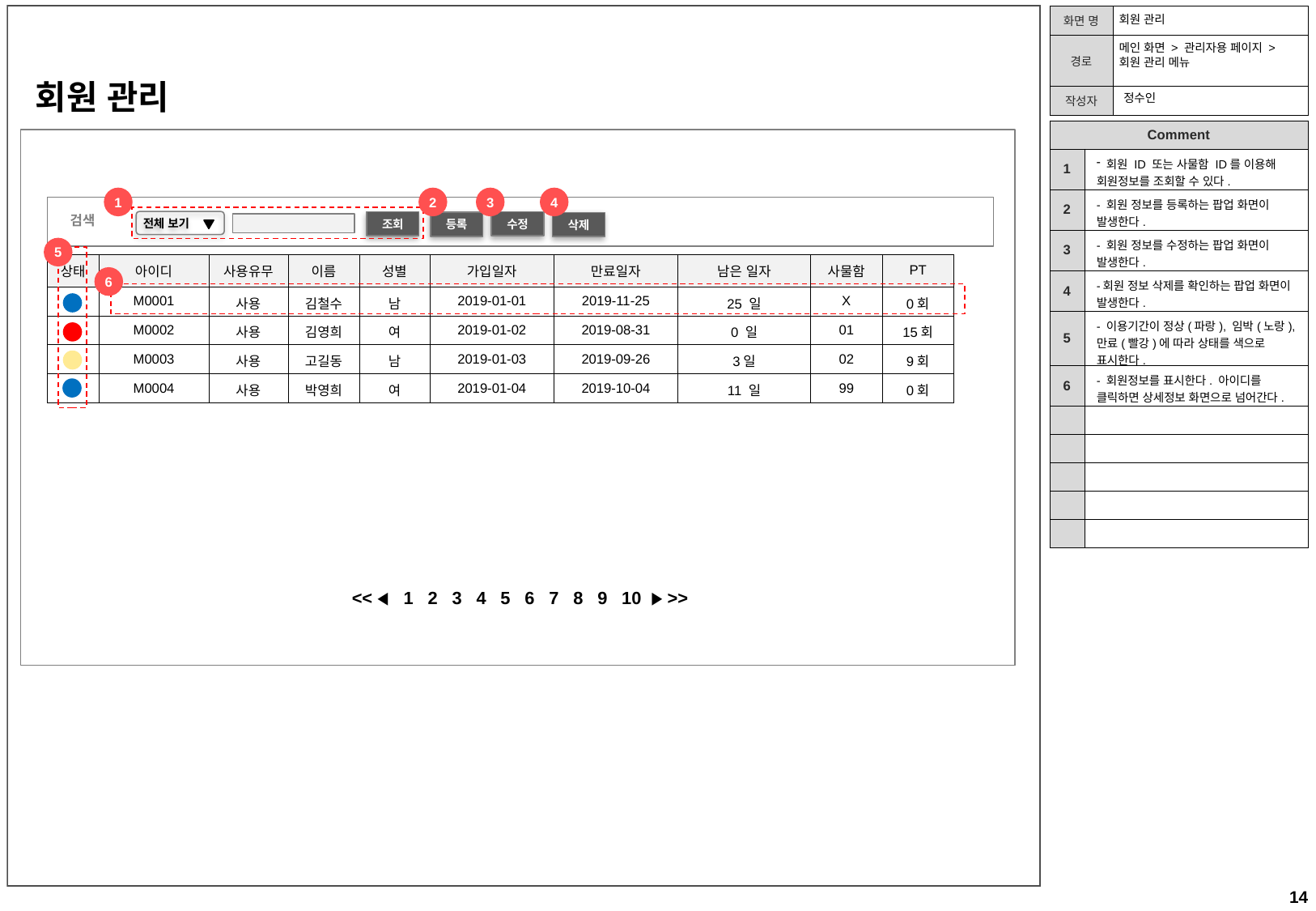

회원 관리
메인 화면 > 관리자용 페이지 >회원 관리 메뉴
회원 관리
정수인
| Comment |  |
| --- | --- |
| 1 | 회원 ID 또는 사물함 ID를 이용해 회원정보를 조회할 수 있다. |
| 2 | - 회원 정보를 등록하는 팝업 화면이 발생한다. |
| 3 | - 회원 정보를 수정하는 팝업 화면이 발생한다. |
| 4 | -회원 정보 삭제를 확인하는 팝업 화면이 발생한다. |
| 5 | - 이용기간이 정상(파랑), 임박(노랑), 만료(빨강)에 따라 상태를 색으로 표시한다. |
| 6 | - 회원정보를 표시한다. 아이디를 클릭하면 상세정보 화면으로 넘어간다. |
|  |  |
|  |  |
|  |  |
|  |  |
|  |  |

1
2
3
4

검색

 전체 보기
조회
수정
등록
삭제

5

| 상태 | 아이디 | 사용유무 | 이름 | 성별 | 가입일자 | 만료일자 | 남은 일자 | 사물함 | PT |
| --- | --- | --- | --- | --- | --- | --- | --- | --- | --- |
|  | M0001 | 사용 | 김철수 | 남 | 2019-01-01 | 2019-11-25 | 25 일 | X | 0회 |
|  | M0002 | 사용 | 김영희 | 여 | 2019-01-02 | 2019-08-31 | 0 일 | 01 | 15회 |
|  | M0003 | 사용 | 고길동 | 남 | 2019-01-03 | 2019-09-26 | 3일 | 02 | 9회 |
|  | M0004 | 사용 | 박영희 | 여 | 2019-01-04 | 2019-10-04 | 11 일 | 99 | 0회 |
6

 << ◀   1   2   3   4   5   6   7   8   9   10  ▶ >>